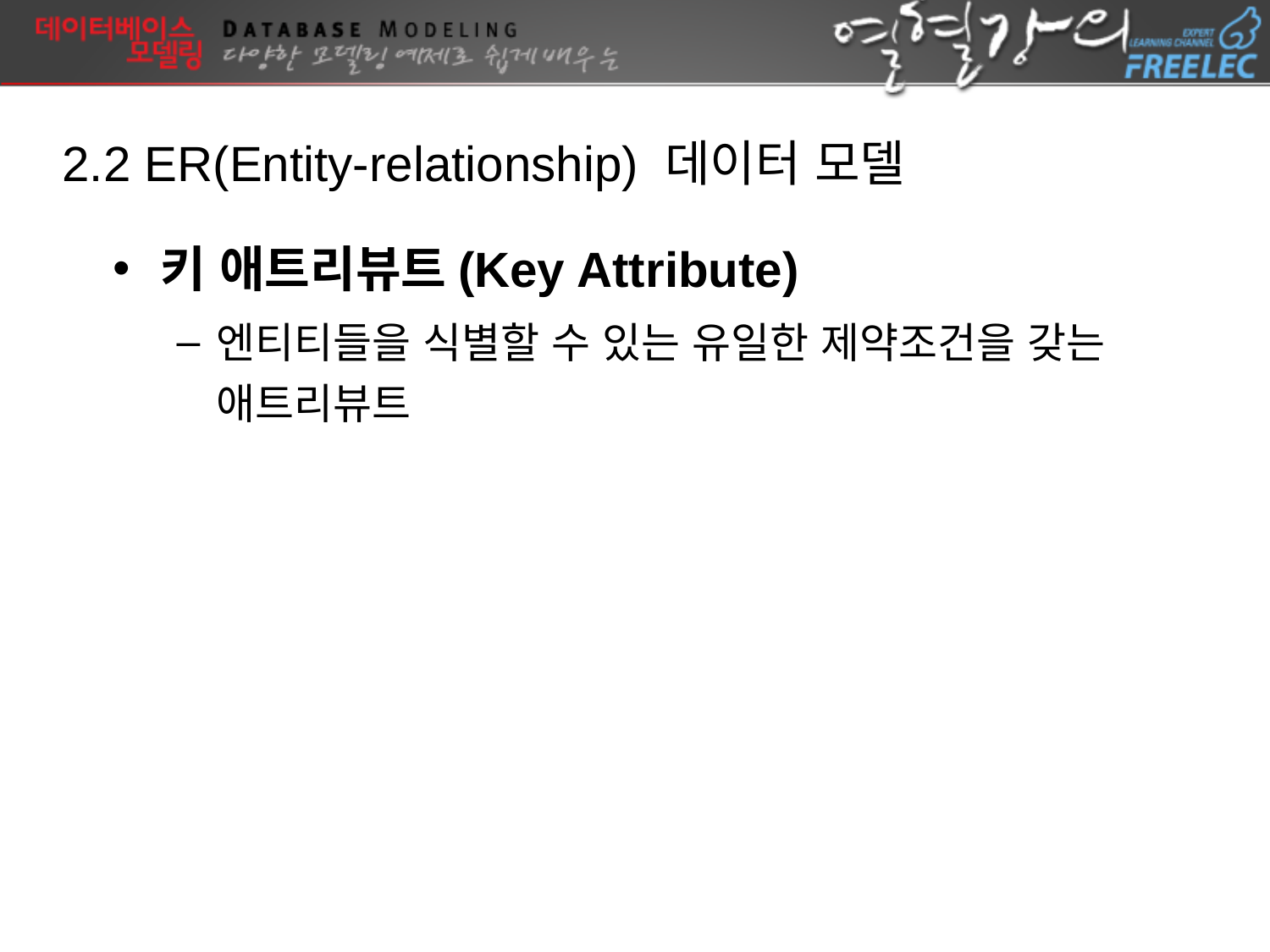

2.2 ER(Entity-relationship) 데이터 모델
키 애트리뷰트(Key Attribute)
엔티티들을 식별할 수 있는 유일한 제약조건을 갖는 애트리뷰트